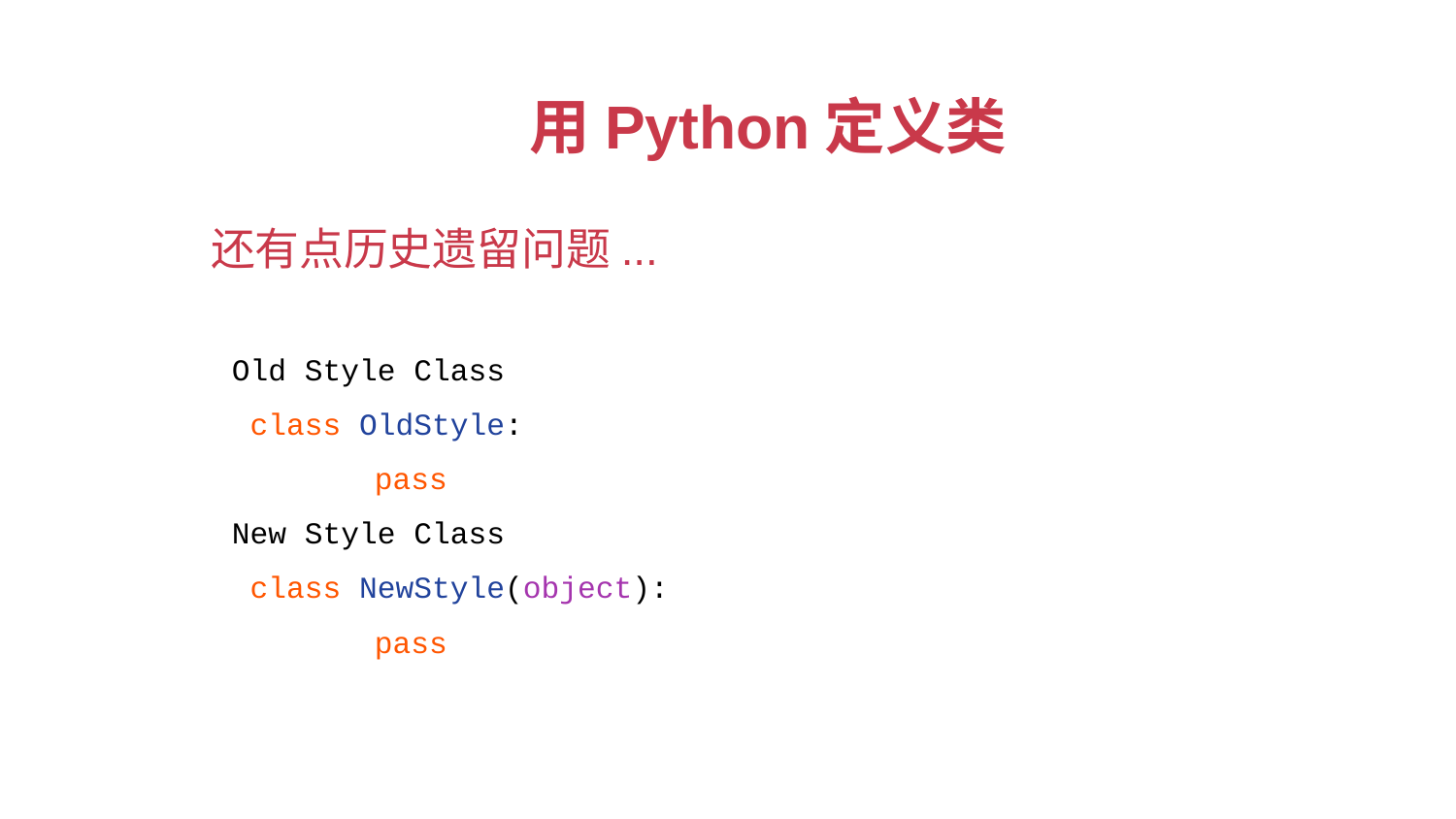

用Python定义类
# 还有点历史遗留问题...
Old Style Class
 class OldStyle:
     pass
New Style Class
 class NewStyle(object):
     pass